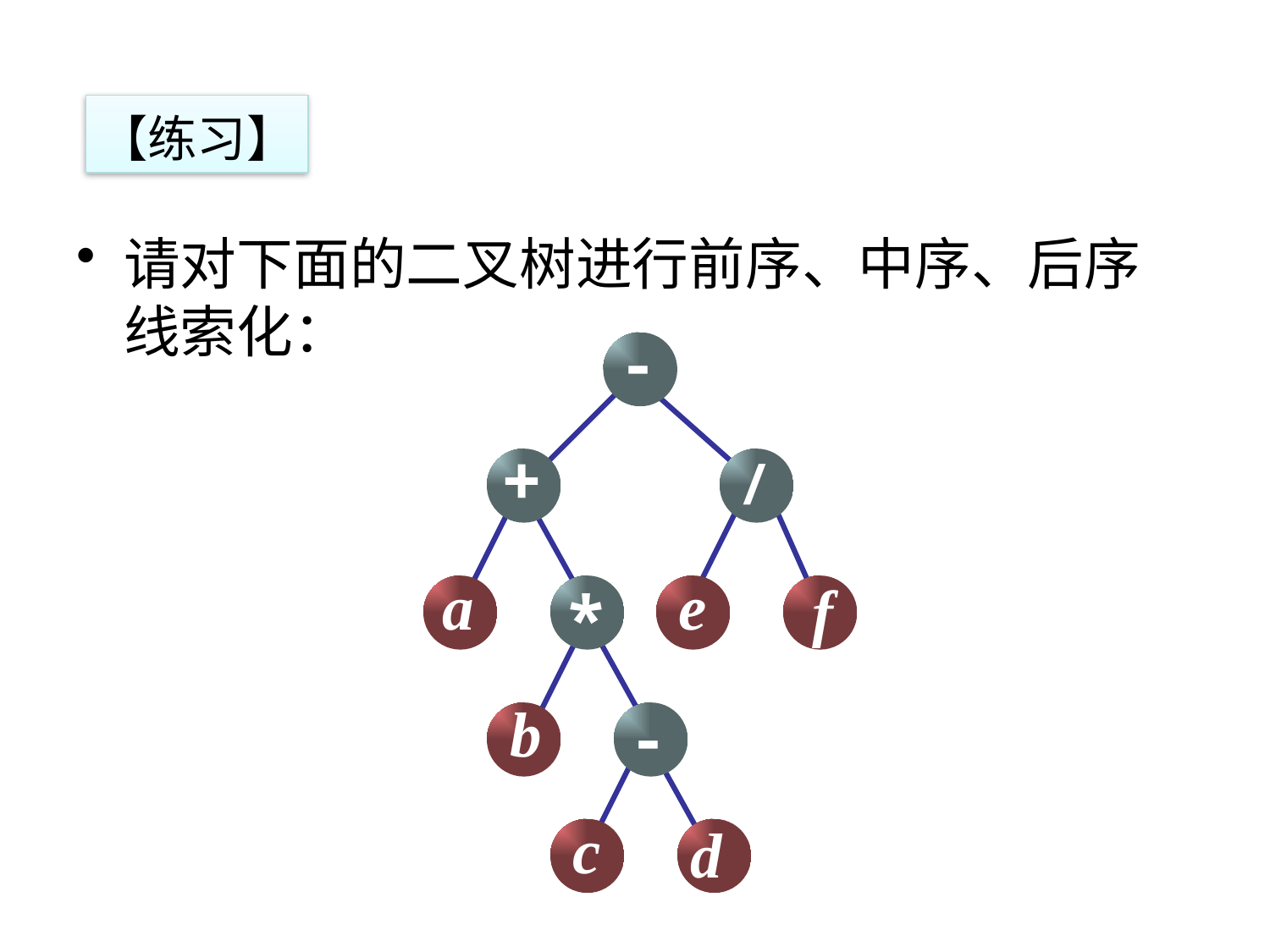

【练习】
请对下面的二叉树进行前序、中序、后序线索化：
-

+
/

a
e
f
*

b
-

c
d